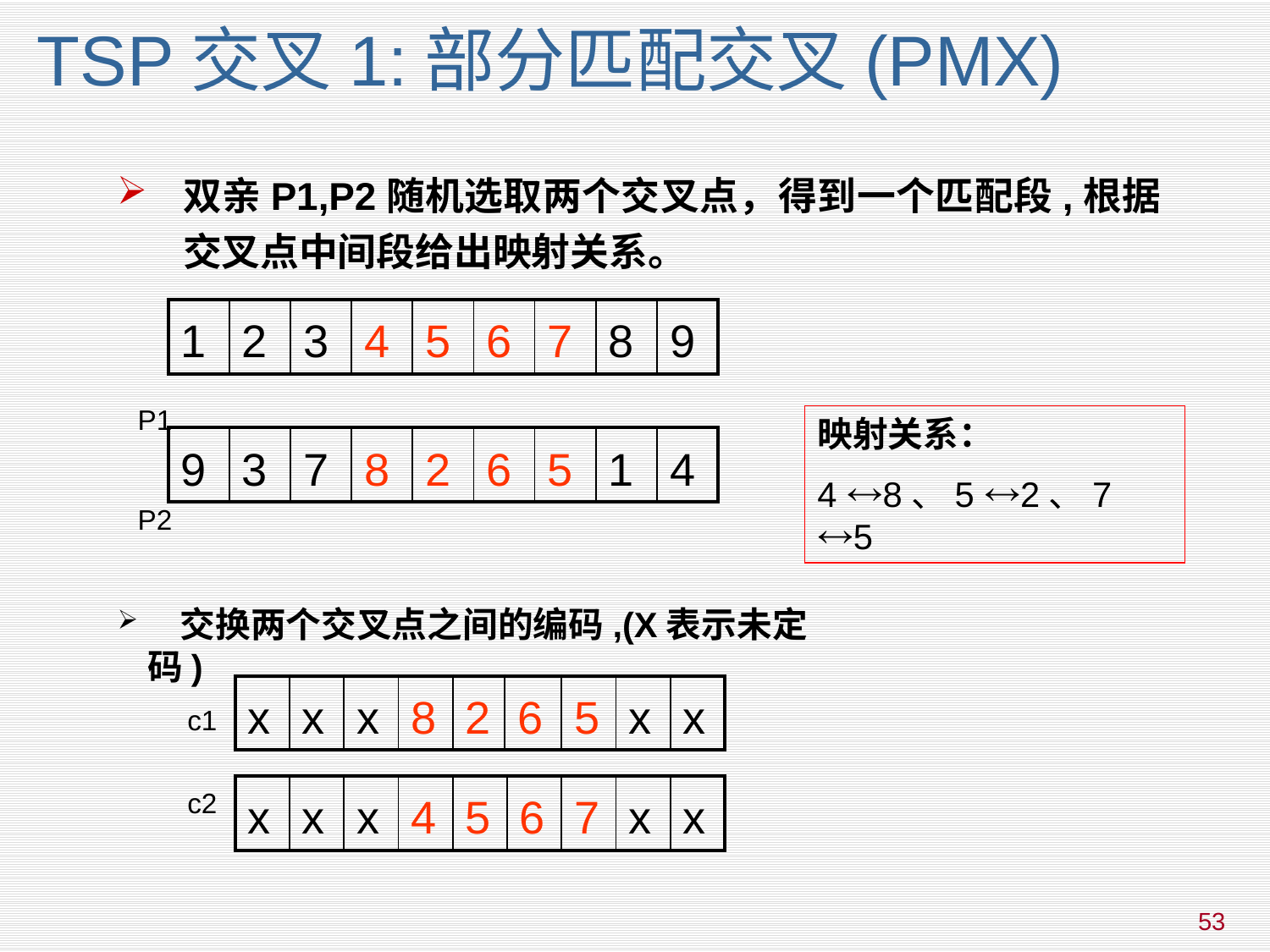

# TSP交叉1:部分匹配交叉(PMX)
双亲P1,P2随机选取两个交叉点，得到一个匹配段,根据交叉点中间段给出映射关系。
| 1 | 2 | 3 | 4 | 5 | 6 | 7 | 8 | 9 |
| --- | --- | --- | --- | --- | --- | --- | --- | --- |
P1
映射关系：
4 ↔8、5 ↔2、7 ↔5
| 9 | 3 | 7 | 8 | 2 | 6 | 5 | 1 | 4 |
| --- | --- | --- | --- | --- | --- | --- | --- | --- |
P2
   交换两个交叉点之间的编码,(X表示未定码)
| x | x | x | 8 | 2 | 6 | 5 | x | x |
| --- | --- | --- | --- | --- | --- | --- | --- | --- |
c1
| x | x | x | 4 | 5 | 6 | 7 | x | x |
| --- | --- | --- | --- | --- | --- | --- | --- | --- |
c2
53